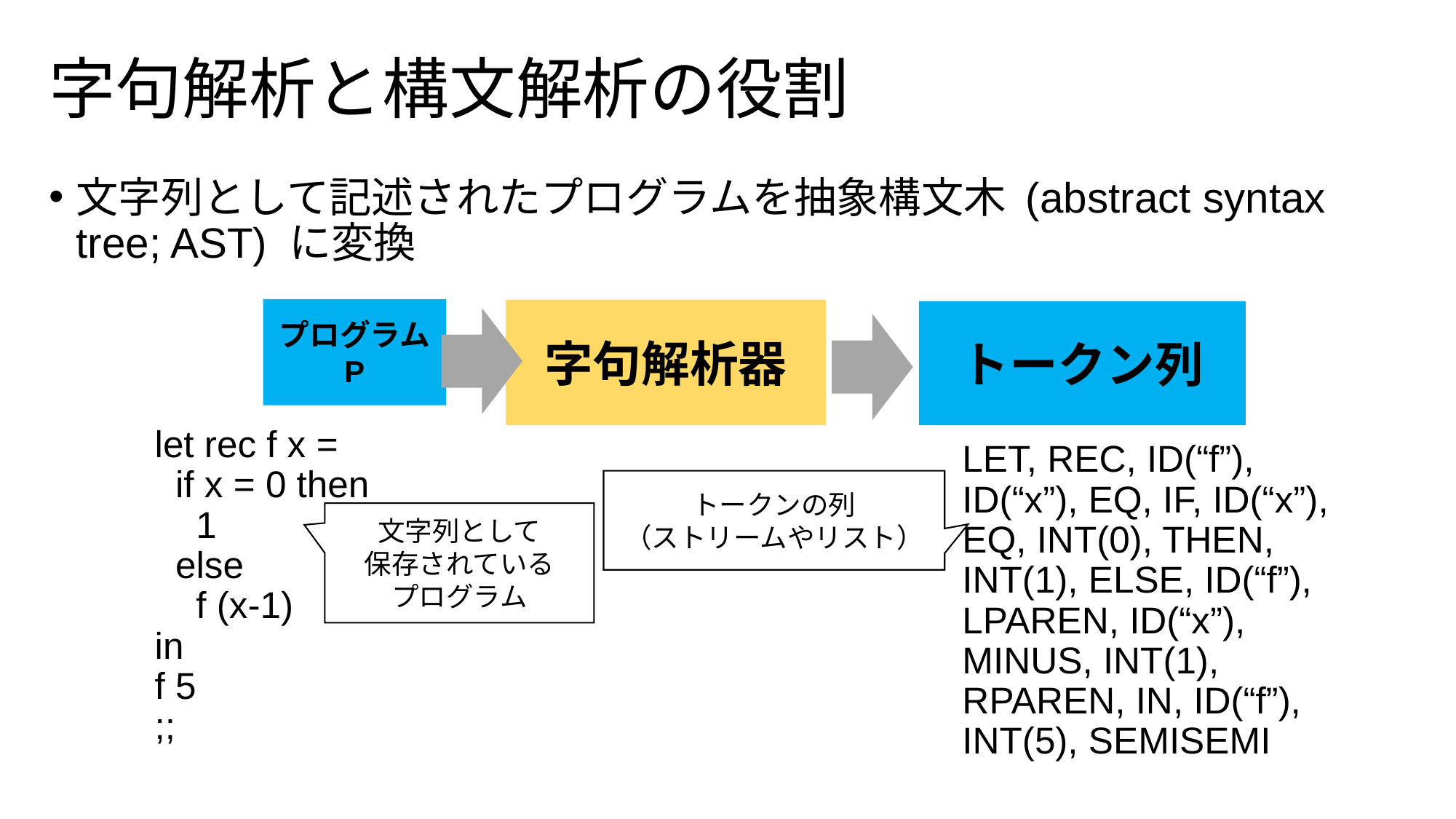

# 字句解析と構文解析の役割
文字列として記述されたプログラムを抽象構文木 (abstract syntax tree; AST) に変換
プログラム
P
字句解析器
トークン列

let rec f x =
  if x = 0 then
    1
  else
    f (x-1)
in
f 5
;;
LET, REC, ID(“f”), ID(“x”), EQ, IF, ID(“x”), EQ, INT(0), THEN, INT(1), ELSE, ID(“f”), LPAREN, ID(“x”), MINUS, INT(1), RPAREN, IN, ID(“f”), INT(5), SEMISEMI
トークンの列
（ストリームやリスト）
文字列として
保存されている
プログラム